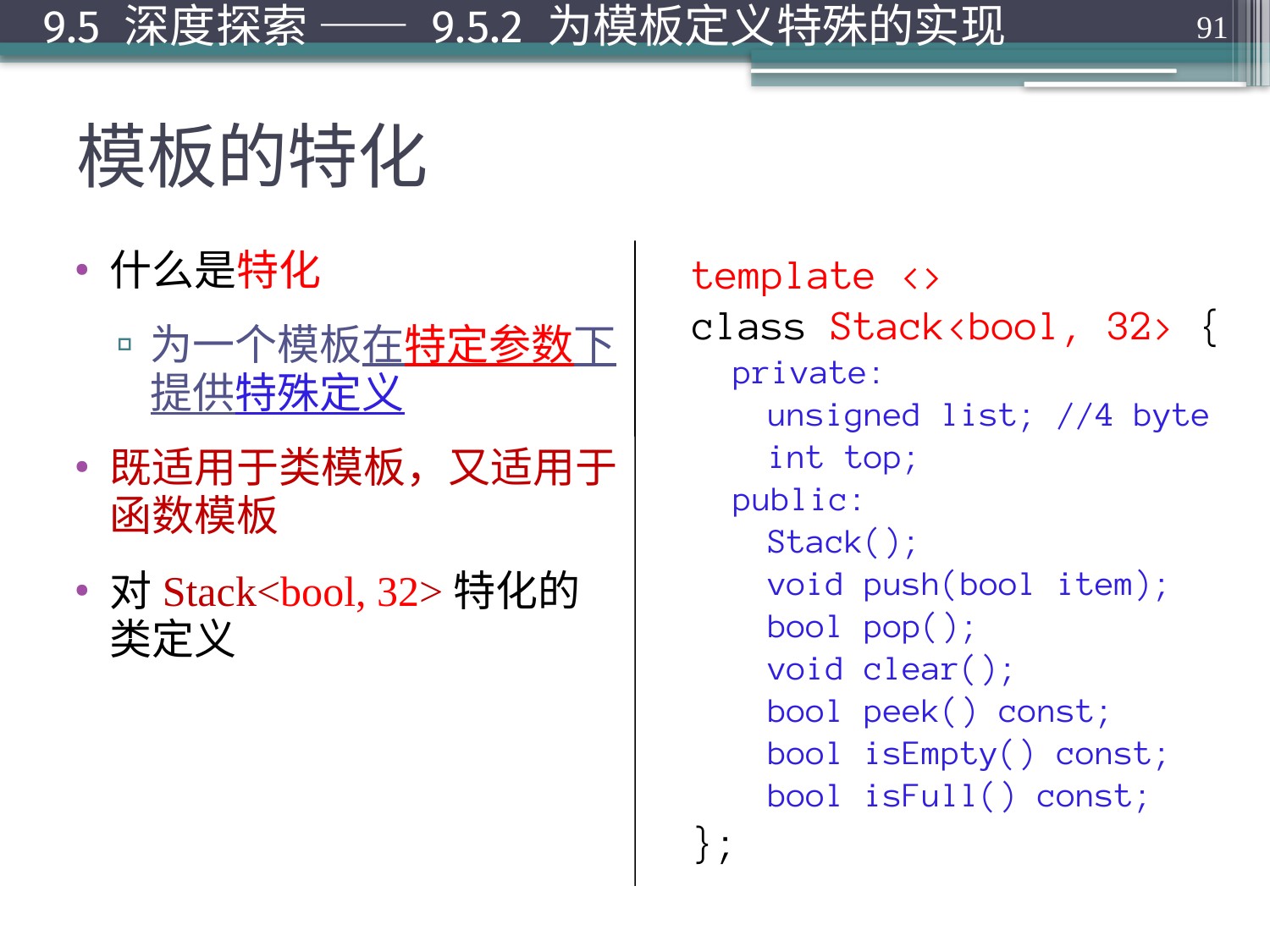

9.5 深度探索 —— 9.5.2 为模板定义特殊的实现
91
# 模板的特化
什么是特化
为一个模板在特定参数下提供特殊定义
既适用于类模板，又适用于函数模板
对Stack<bool, 32>特化的类定义

template <>
class Stack<bool, 32> {
private:
	unsigned list; //4 byte
	int top;
public:
	Stack();
	void push(bool item);
	bool pop();
	void clear();
	bool peek() const;
	bool isEmpty() const;
	bool isFull() const;
};